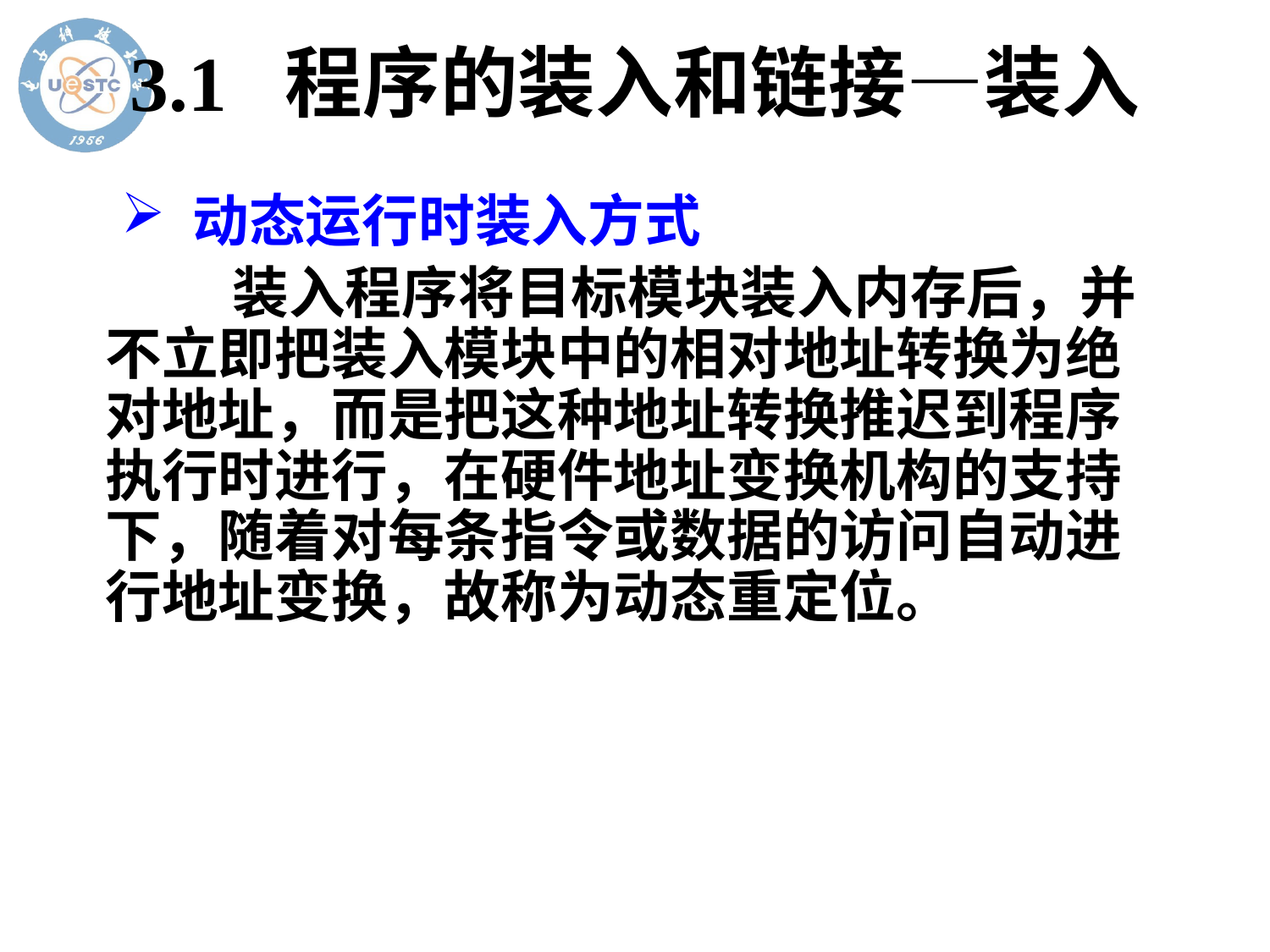

3.1  程序的装入和链接—装入
# 动态运行时装入方式
  		装入程序将目标模块装入内存后，并不立即把装入模块中的相对地址转换为绝对地址，而是把这种地址转换推迟到程序执行时进行，在硬件地址变换机构的支持下，随着对每条指令或数据的访问自动进行地址变换，故称为动态重定位。